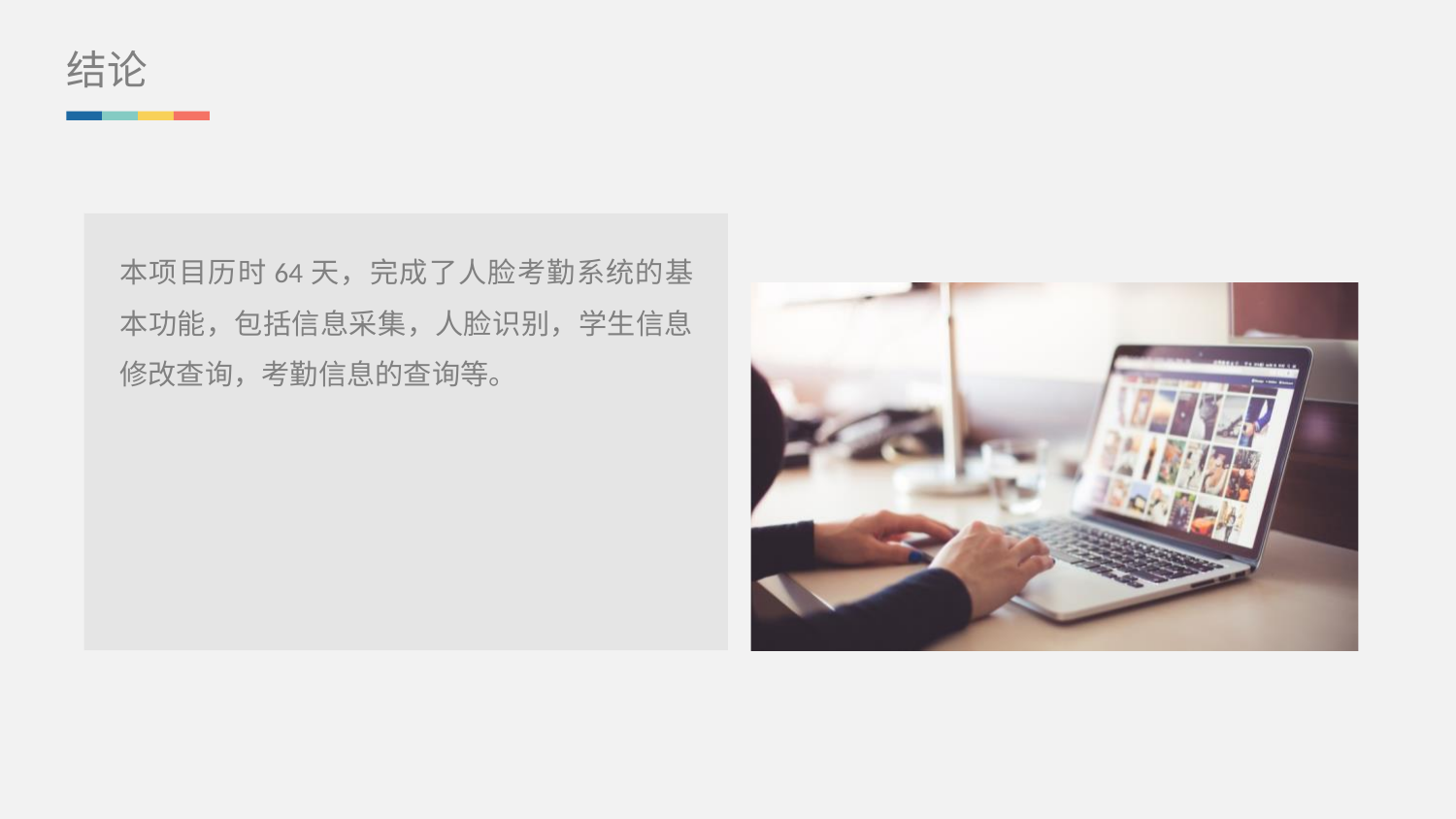

结论

本项目历时64天，完成了人脸考勤系统的基本功能，包括信息采集，人脸识别，学生信息修改查询，考勤信息的查询等。